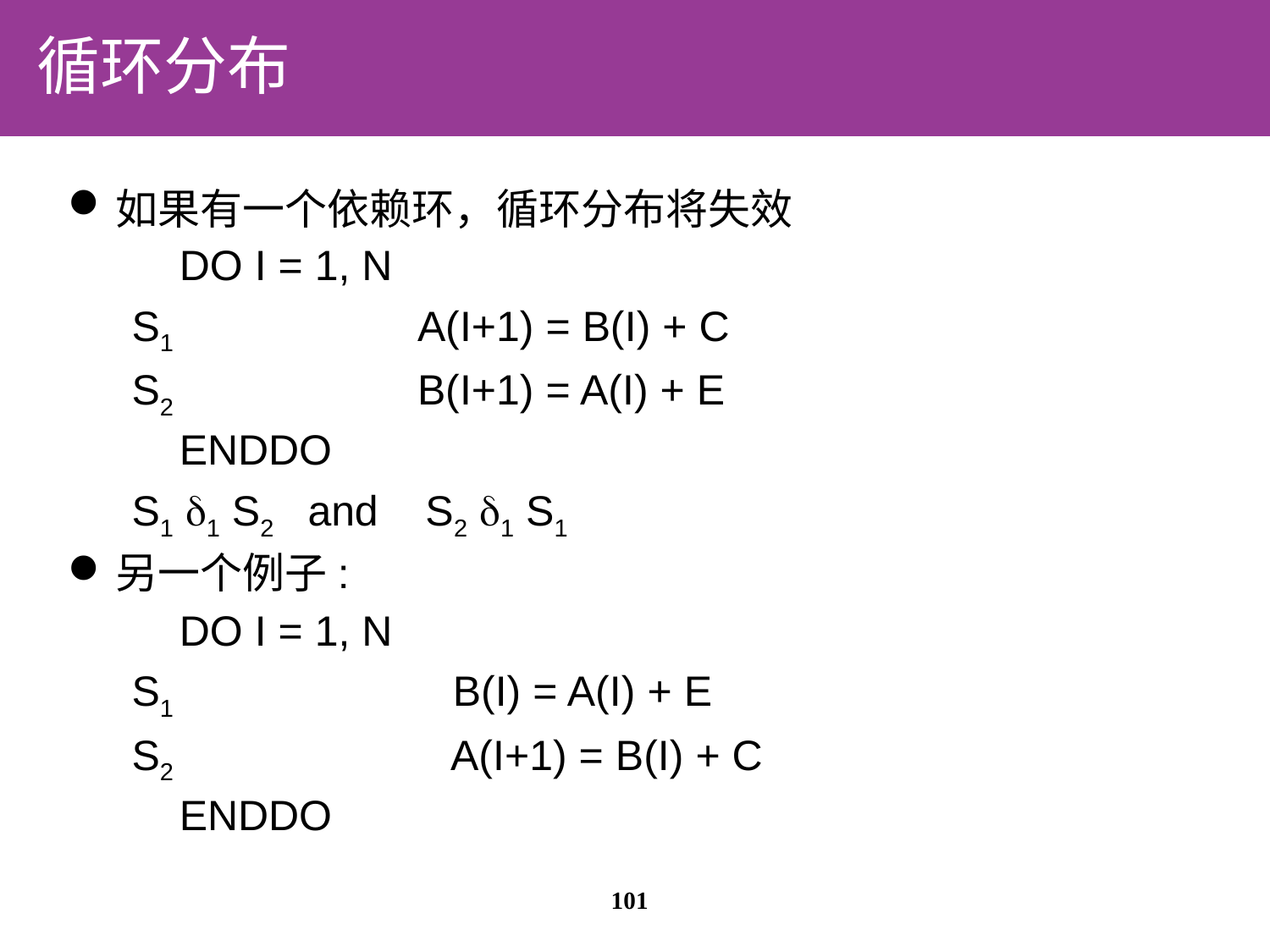

# 循环分布
如果有一个依赖环，循环分布将失效
DO I = 1, N
S1		A(I+1) = B(I) + C
S2		B(I+1) = A(I) + E
ENDDO
S1 δ1 S2     and    S2 δ1 S1
另一个例子:
DO I = 1, N
S1		   B(I) = A(I) + E
S2		   A(I+1) = B(I) + C
ENDDO
101